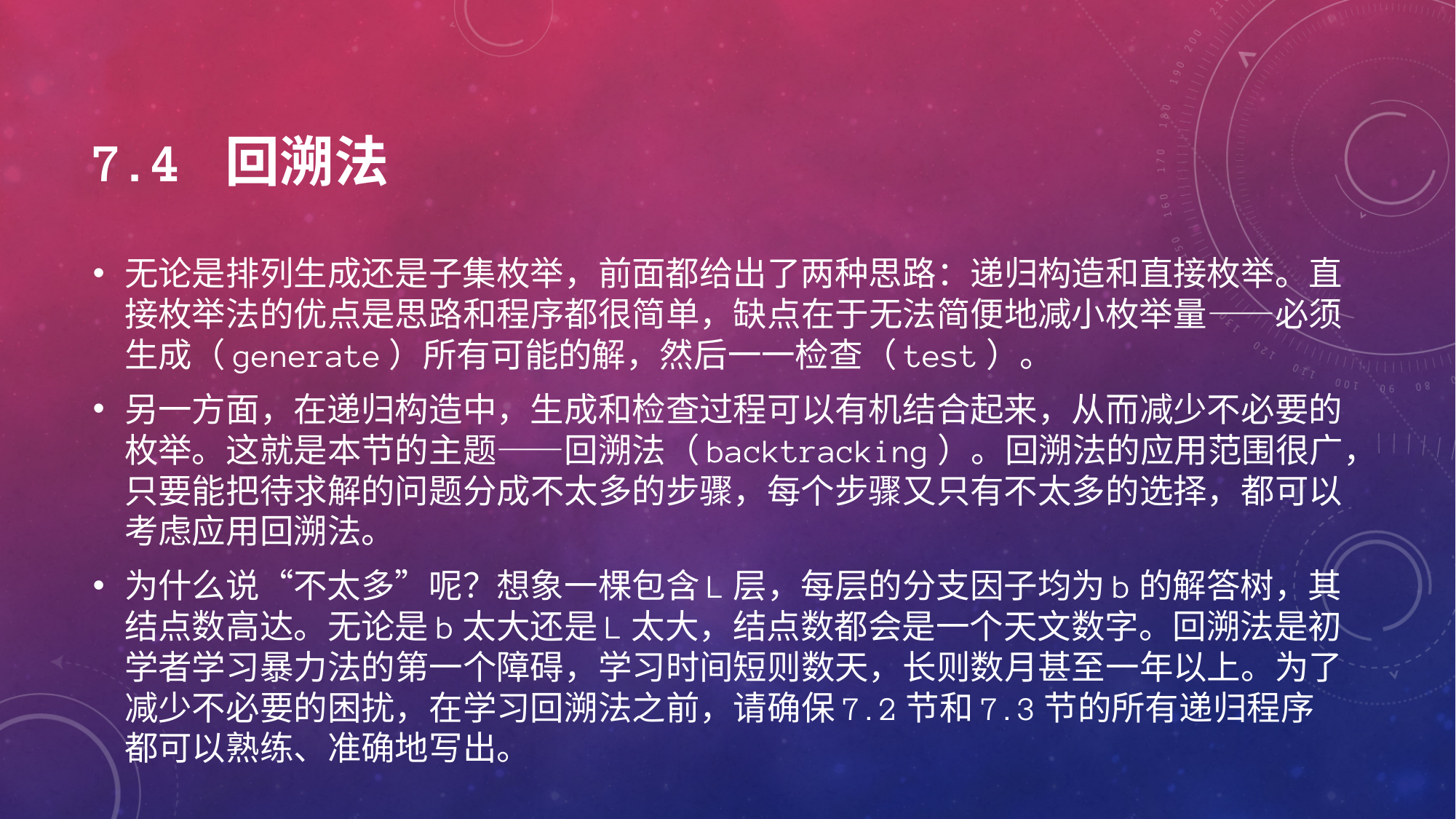

# 7.4 回溯法
无论是排列生成还是子集枚举，前面都给出了两种思路：递归构造和直接枚举。直接枚举法的优点是思路和程序都很简单，缺点在于无法简便地减小枚举量——必须生成（generate）所有可能的解，然后一一检查（test）。
另一方面，在递归构造中，生成和检查过程可以有机结合起来，从而减少不必要的枚举。这就是本节的主题——回溯法（backtracking）。回溯法的应用范围很广，只要能把待求解的问题分成不太多的步骤，每个步骤又只有不太多的选择，都可以考虑应用回溯法。
为什么说“不太多”呢？想象一棵包含L层，每层的分支因子均为b的解答树，其结点数高达。无论是b太大还是L太大，结点数都会是一个天文数字。回溯法是初学者学习暴力法的第一个障碍，学习时间短则数天，长则数月甚至一年以上。为了减少不必要的困扰，在学习回溯法之前，请确保7.2节和7.3节的所有递归程序都可以熟练、准确地写出。